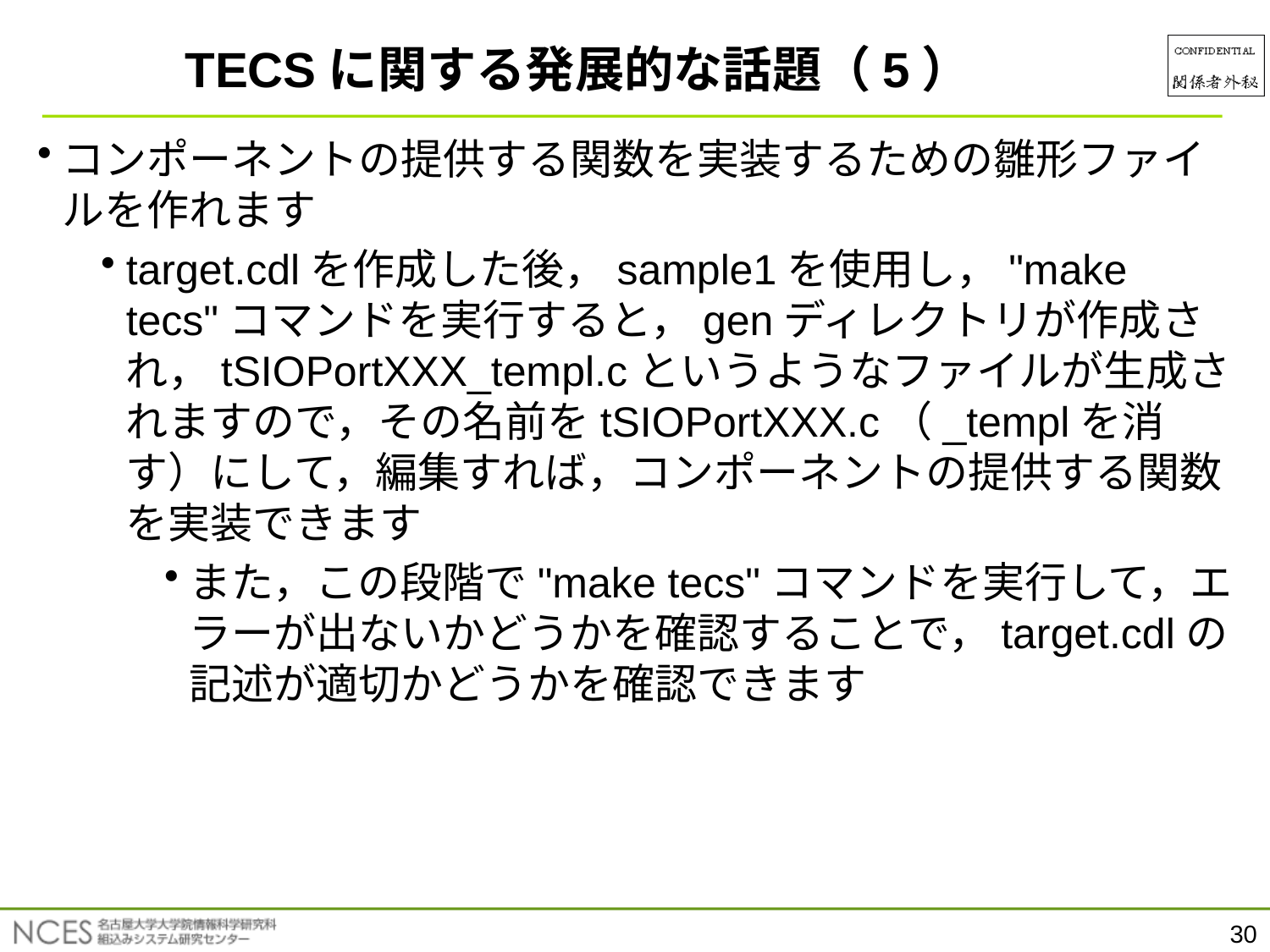

TECSに関する発展的な話題（5）
コンポーネントの提供する関数を実装するための雛形ファイルを作れます
target.cdlを作成した後，sample1を使用し，"make tecs"コマンドを実行すると，genディレクトリが作成され，tSIOPortXXX_templ.cというようなファイルが生成されますので，その名前をtSIOPortXXX.c（_templを消す）にして，編集すれば，コンポーネントの提供する関数を実装できます
また，この段階で"make tecs"コマンドを実行して，エラーが出ないかどうかを確認することで，target.cdlの記述が適切かどうかを確認できます

30